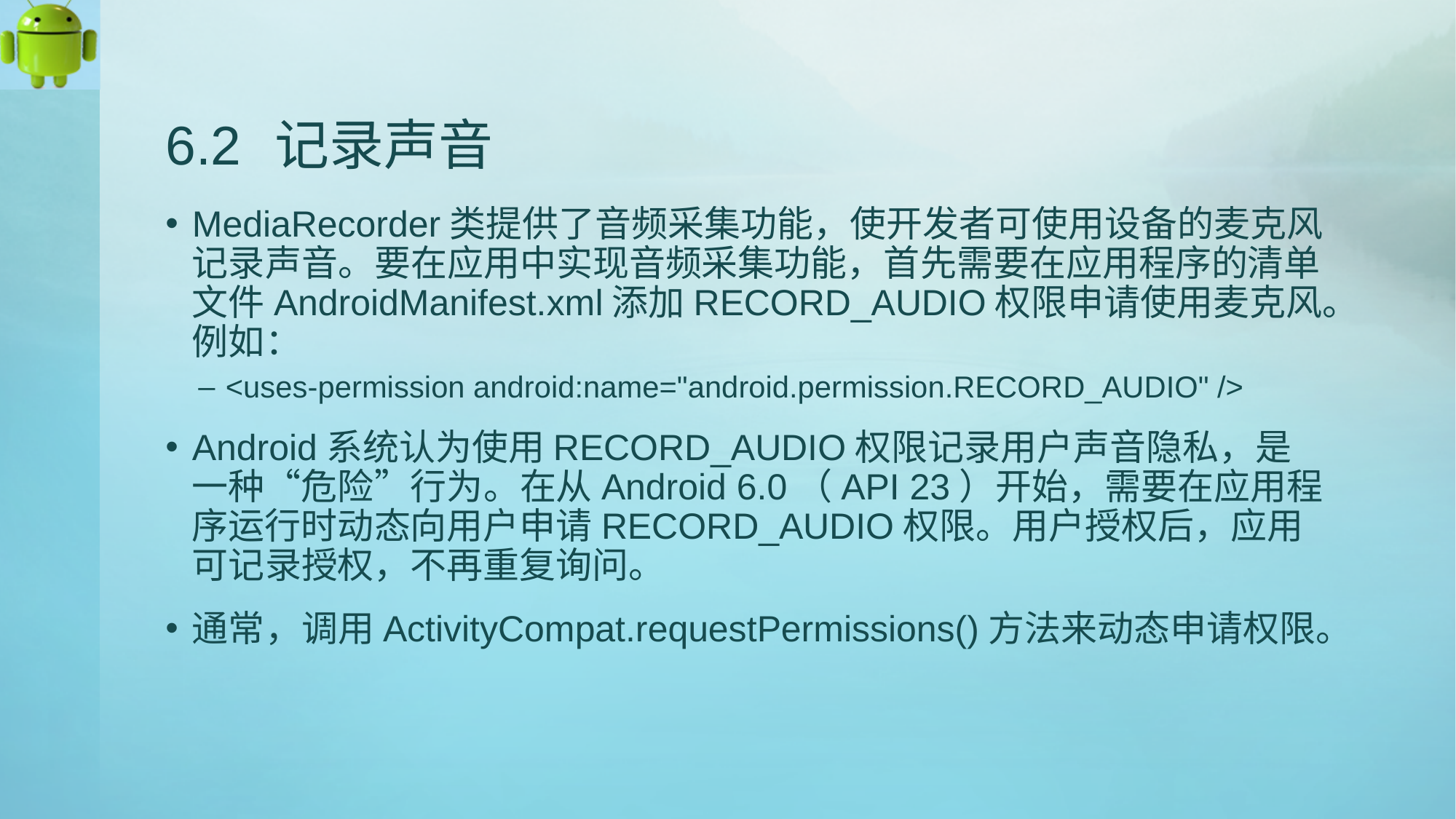

# 6.2	记录声音
MediaRecorder类提供了音频采集功能，使开发者可使用设备的麦克风记录声音。要在应用中实现音频采集功能，首先需要在应用程序的清单文件AndroidManifest.xml添加RECORD_AUDIO权限申请使用麦克风。例如：
<uses-permission android:name="android.permission.RECORD_AUDIO" />
Android系统认为使用RECORD_AUDIO权限记录用户声音隐私，是一种“危险”行为。在从Android 6.0（API 23）开始，需要在应用程序运行时动态向用户申请RECORD_AUDIO权限。用户授权后，应用可记录授权，不再重复询问。
通常，调用ActivityCompat.requestPermissions()方法来动态申请权限。